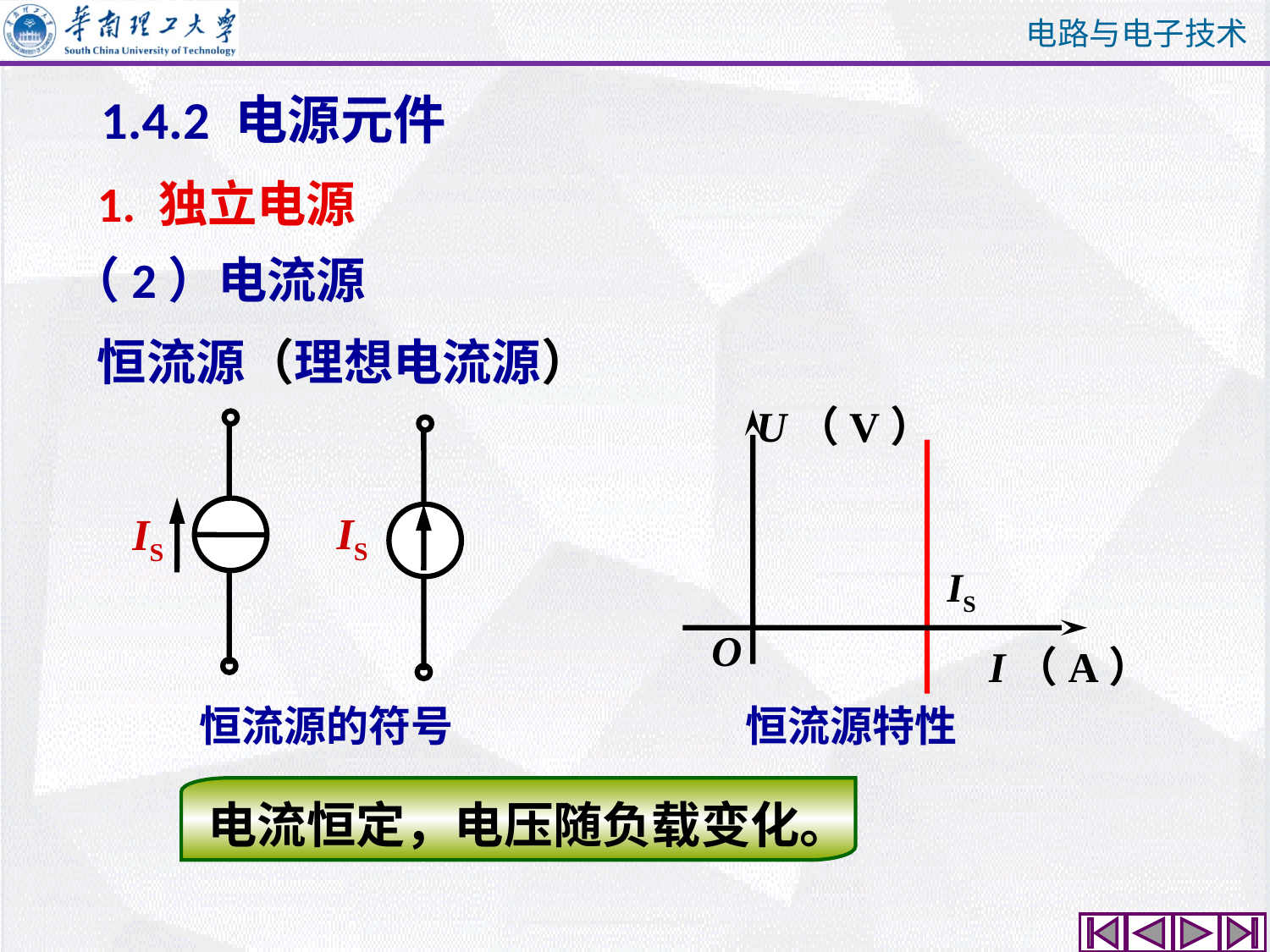

1.4.2 电源元件
1. 独立电源
（2）电流源
恒流源（理想电流源）
U（V）

I（A）
O
IS

IS

IS

恒流源的符号
恒流源特性

电流恒定，电压随负载变化。